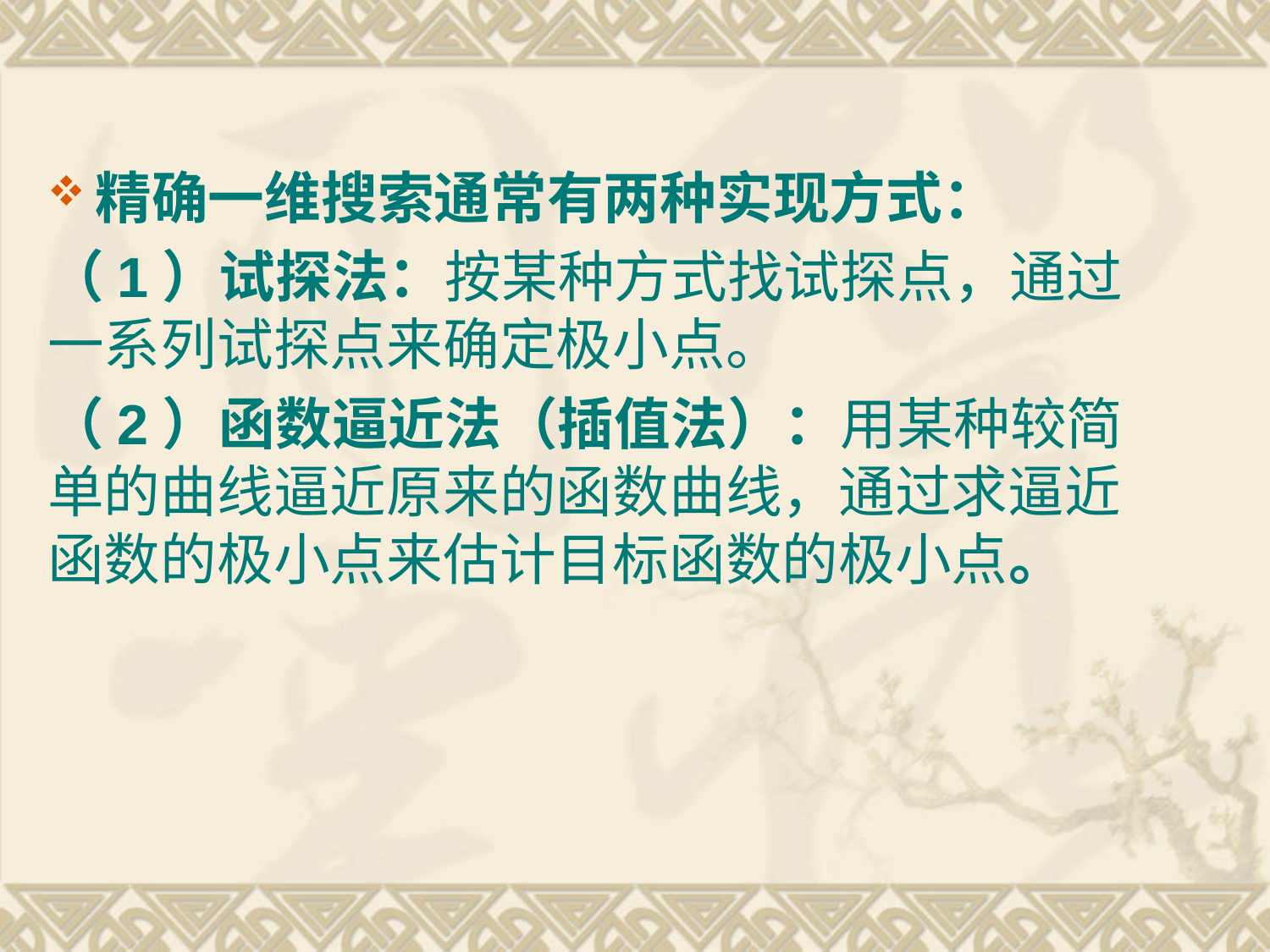

精确一维搜索通常有两种实现方式：
（1）试探法：按某种方式找试探点，通过一系列试探点来确定极小点。
（2）函数逼近法（插值法）：用某种较简单的曲线逼近原来的函数曲线，通过求逼近函数的极小点来估计目标函数的极小点。